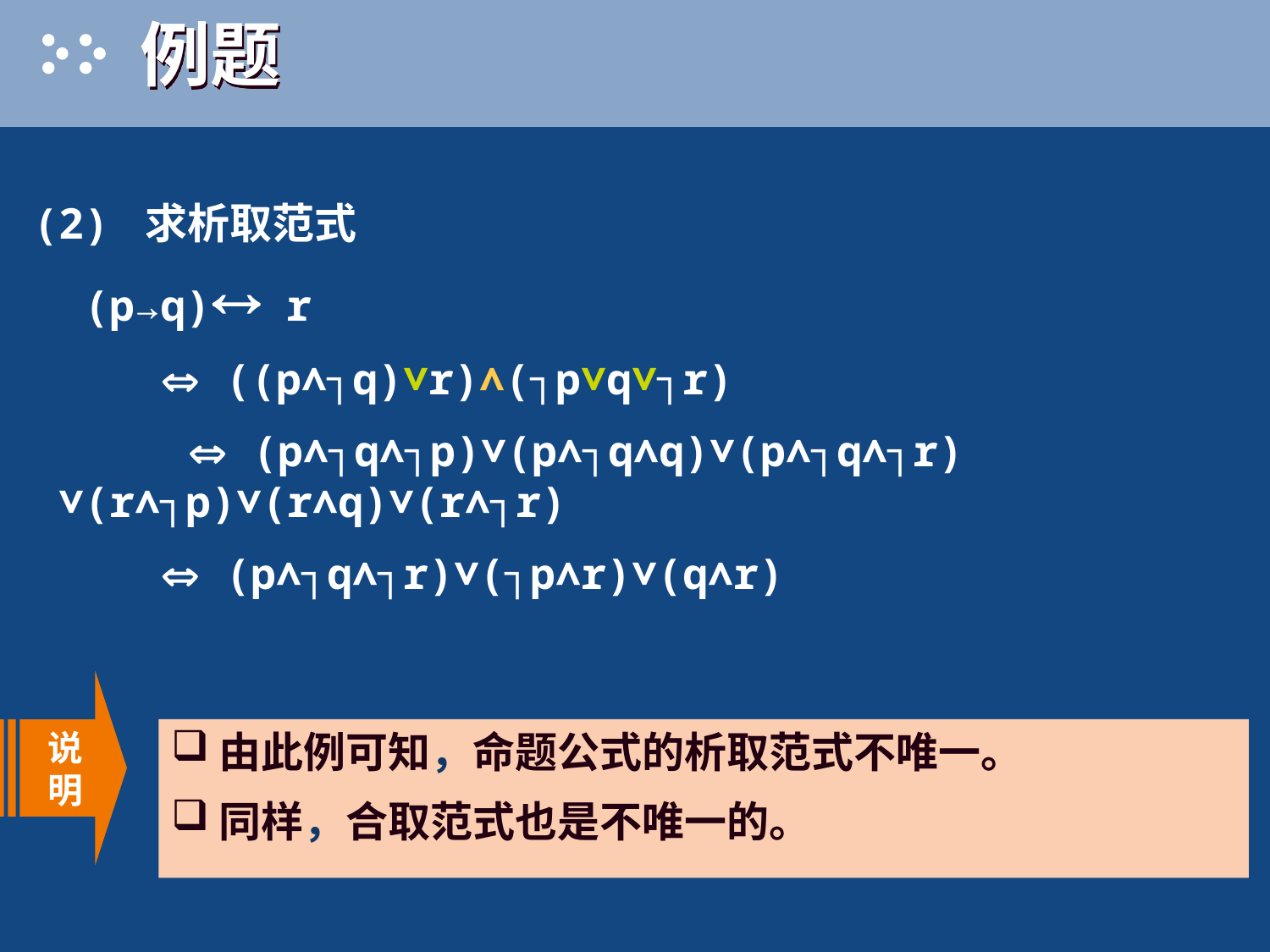

# 例题
(2) 求析取范式
  (p→q)↔ r
	⇔ ((p∧┐q)∨r)∧(┐p∨q∨┐r)
      ⇔ (p∧┐q∧┐p)∨(p∧┐q∧q)∨(p∧┐q∧┐r)	 	   ∨(r∧┐p)∨(r∧q)∨(r∧┐r)
	⇔ (p∧┐q∧┐r)∨(┐p∧r)∨(q∧r)
说明
由此例可知，命题公式的析取范式不唯一。
同样，合取范式也是不唯一的。